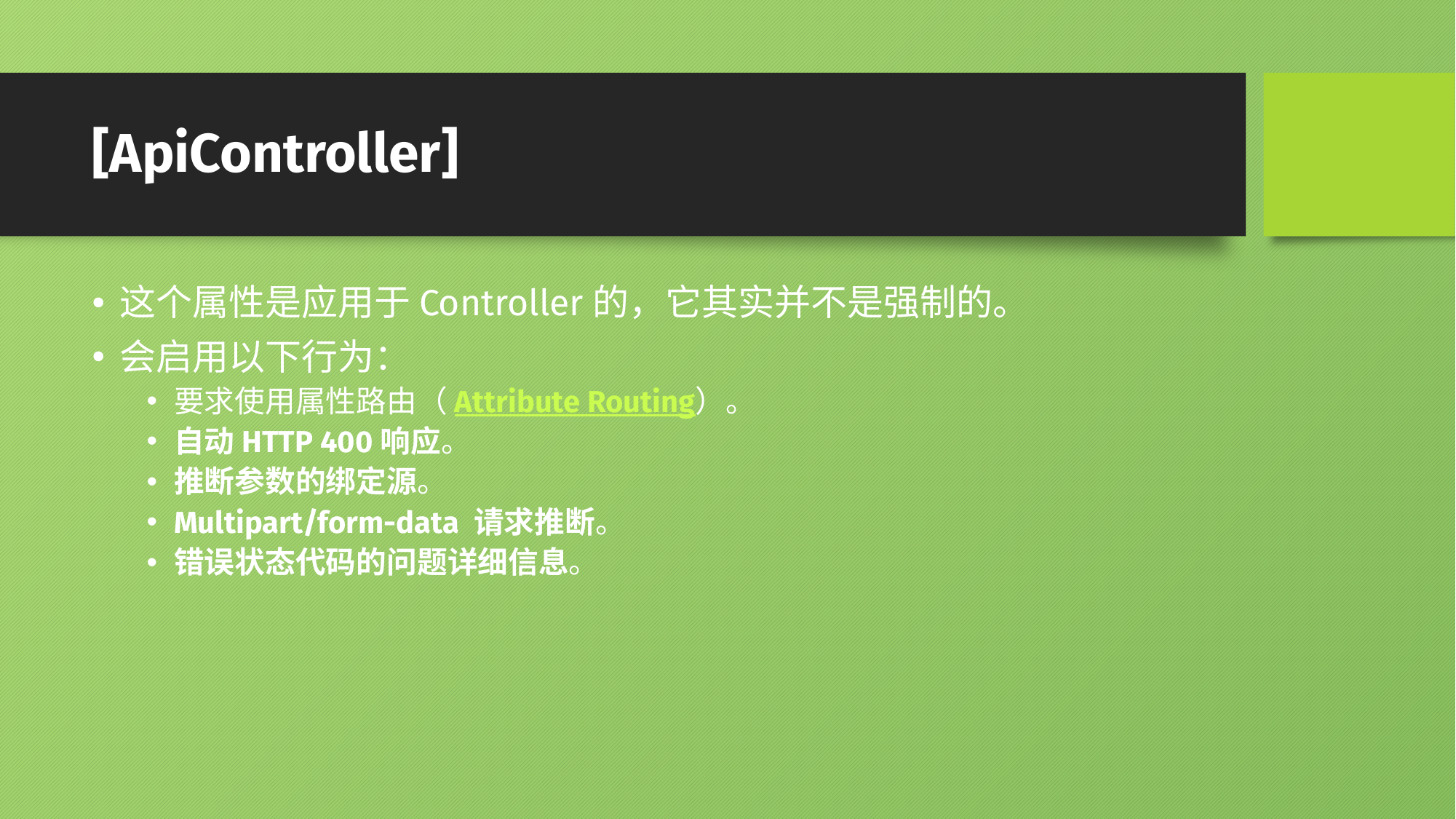

# [ApiController]
这个属性是应用于Controller的，它其实并不是强制的。
会启用以下行为：
要求使用属性路由（Attribute Routing）。
自动HTTP 400响应。
推断参数的绑定源。
Multipart/form-data 请求推断。
错误状态代码的问题详细信息。